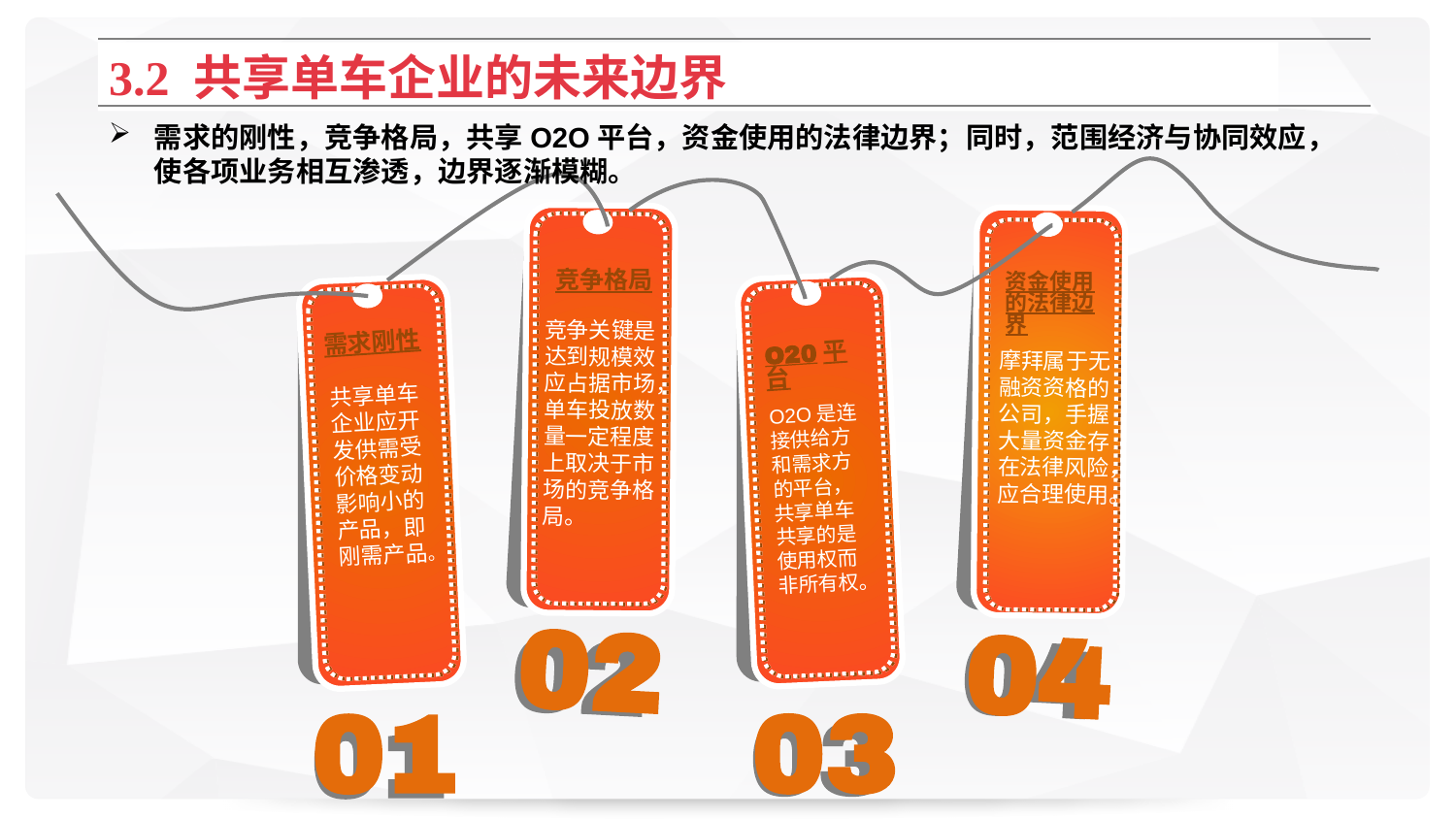

3.2 共享单车企业的未来边界
需求的刚性，竞争格局，共享O2O平台，资金使用的法律边界；同时，范围经济与协同效应，使各项业务相互渗透，边界逐渐模糊。

竞争格局
资金使用的法律边界

竞争关键是达到规模效应占据市场，单车投放数量一定程度上取决于市场的竞争格局。
需求刚性
O20平台
摩拜属于无融资资格的公司，手握大量资金存在法律风险，应合理使用。
共享单车企业应开发供需受价格变动影响小的产品，即刚需产品。
O2O是连接供给方和需求方的平台，共享单车共享的是使用权而非所有权。
02
04
02
04
03
01
03
01